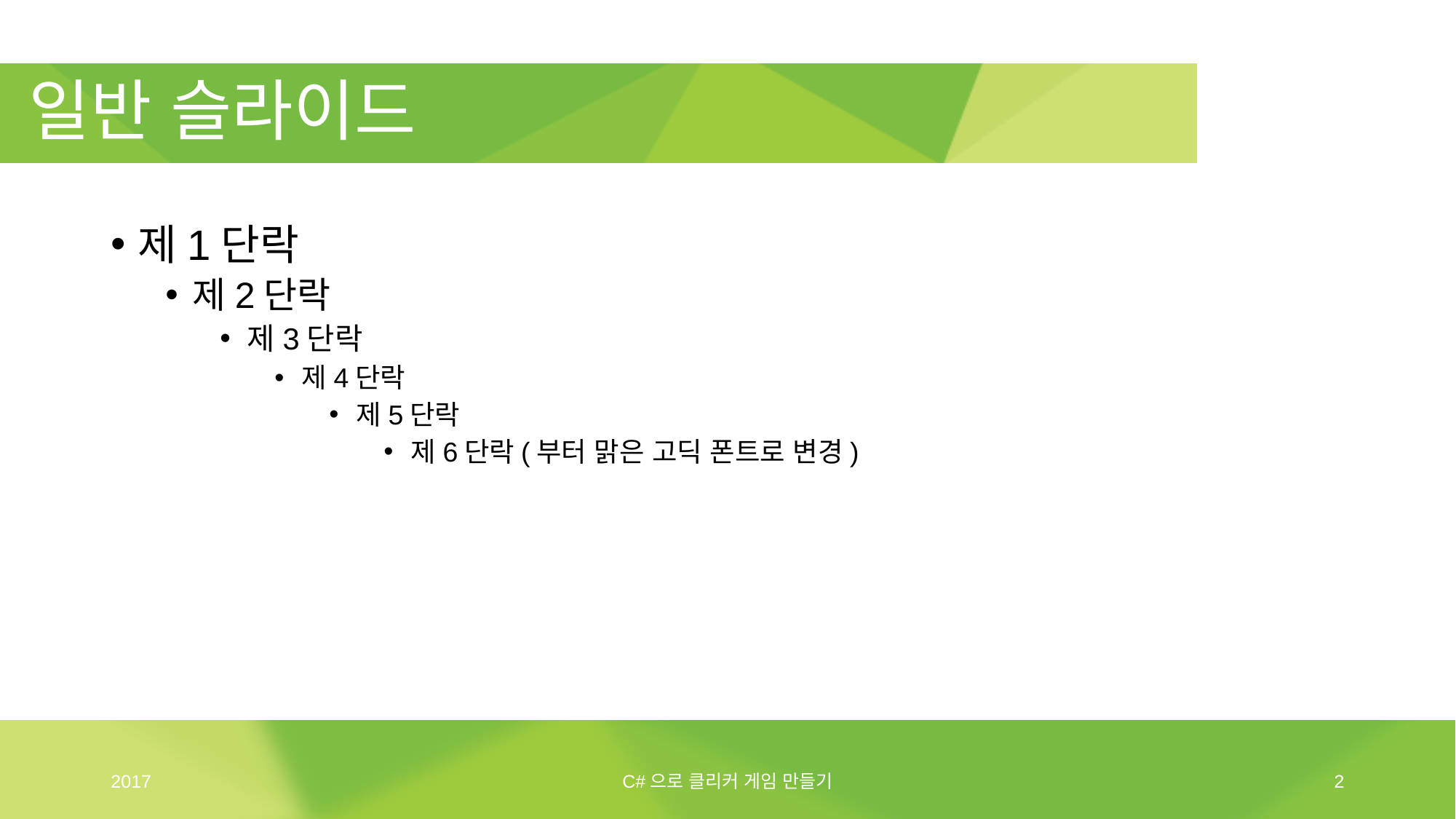

# 일반 슬라이드
제1단락
제2단락
제3단락
제4단락
제5단락
제6단락(부터 맑은 고딕 폰트로 변경)
2017
C#으로 클리커 게임 만들기
2